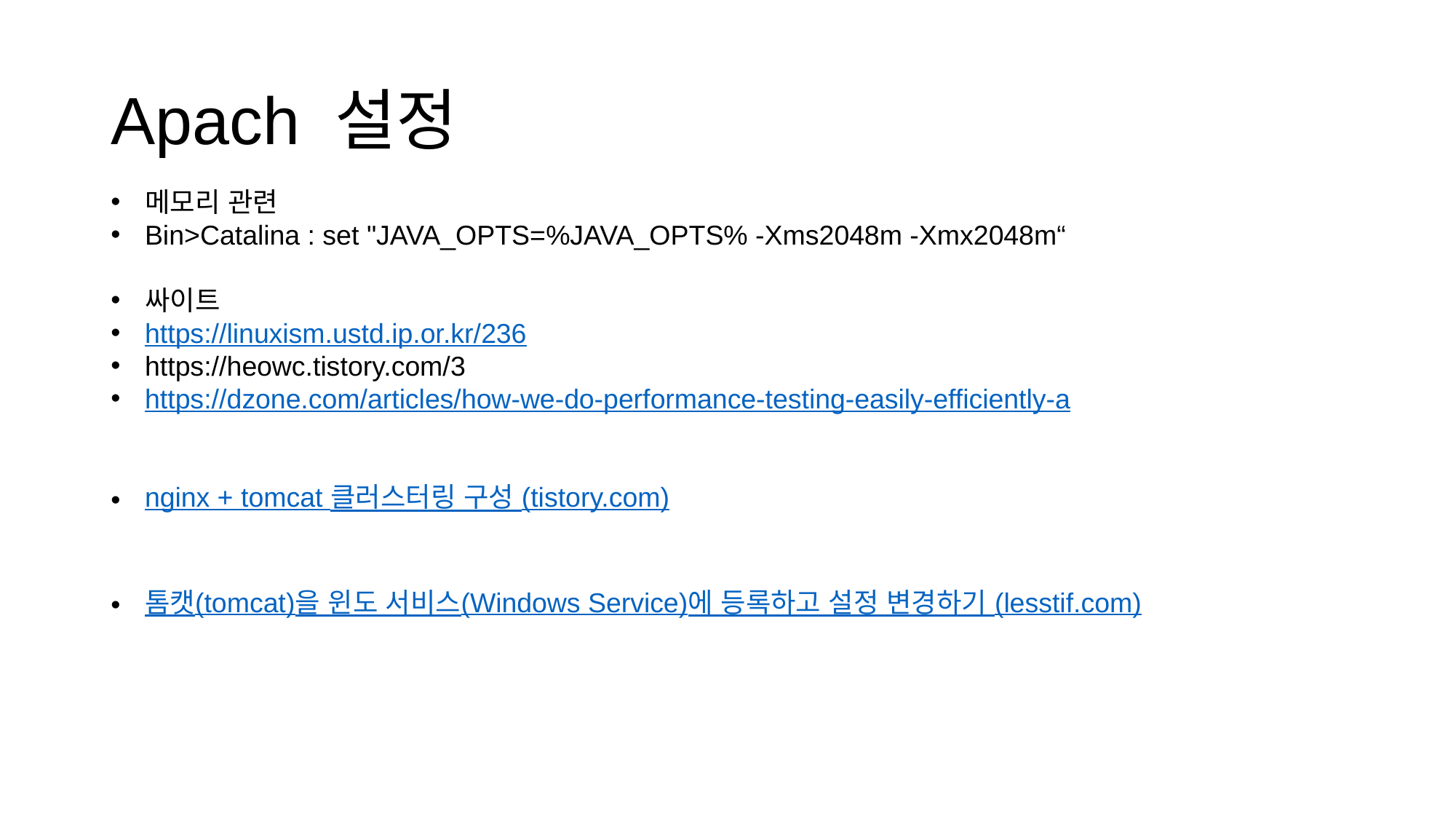

# Apach 설정
메모리 관련
Bin>Catalina : set "JAVA_OPTS=%JAVA_OPTS% -Xms2048m -Xmx2048m“

싸이트
https://linuxism.ustd.ip.or.kr/236
https://heowc.tistory.com/3
https://dzone.com/articles/how-we-do-performance-testing-easily-efficiently-a

nginx + tomcat 클러스터링 구성 (tistory.com)

톰캣(tomcat)을 윈도 서비스(Windows Service)에 등록하고 설정 변경하기 (lesstif.com)